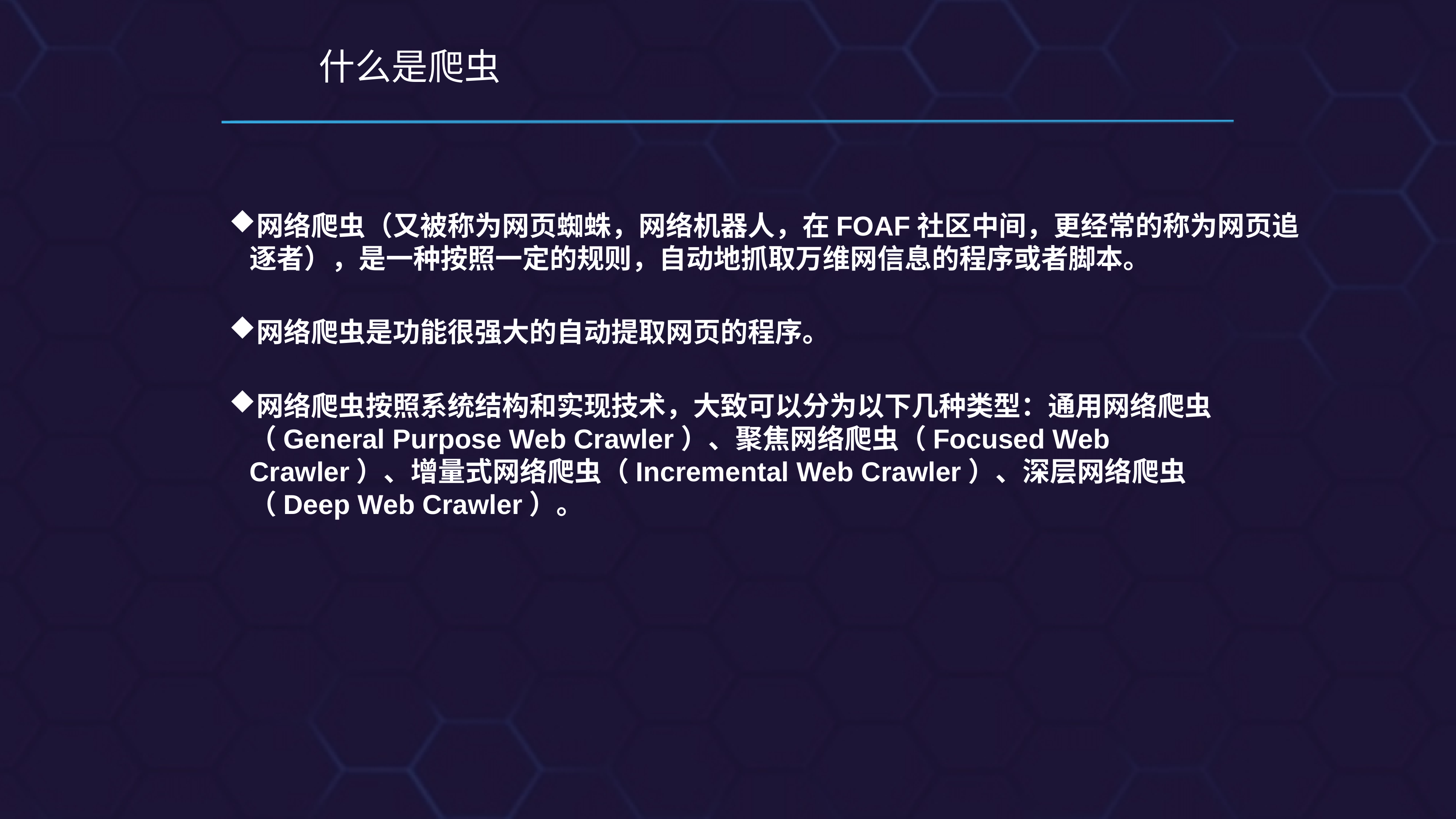

# 什么是爬虫
网络爬虫（又被称为网页蜘蛛，网络机器人，在FOAF社区中间，更经常的称为网页追逐者），是一种按照一定的规则，自动地抓取万维网信息的程序或者脚本。
网络爬虫是功能很强大的自动提取网页的程序。
网络爬虫按照系统结构和实现技术，大致可以分为以下几种类型：通用网络爬虫（General Purpose Web Crawler）、聚焦网络爬虫（Focused Web Crawler）、增量式网络爬虫（Incremental Web Crawler）、深层网络爬虫（Deep Web Crawler）。